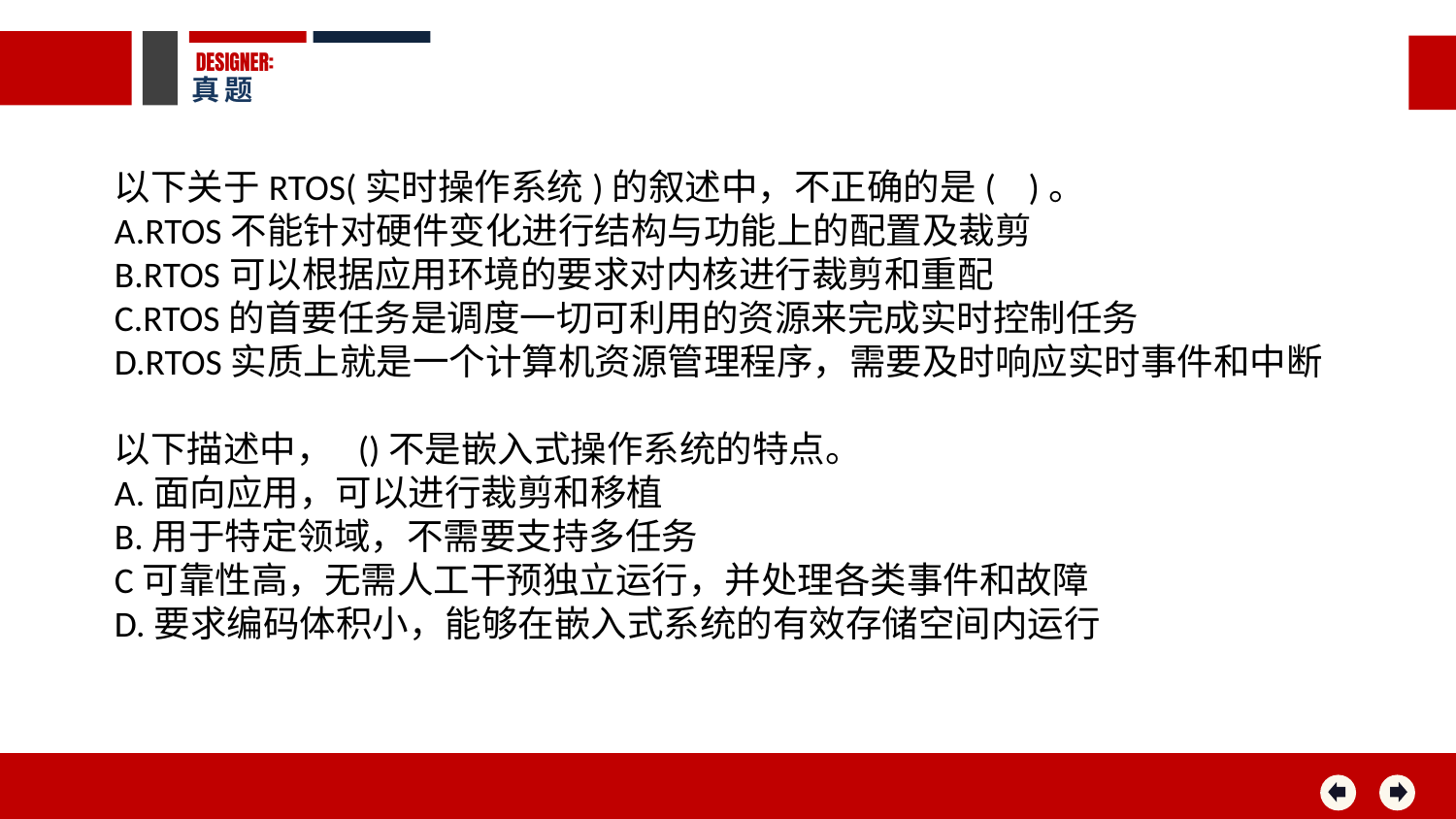

DESIGNER:
真题
以下关于RTOS(实时操作系统)的叙述中，不正确的是(    )。
A.RTOS不能针对硬件变化进行结构与功能上的配置及裁剪
B.RTOS可以根据应用环境的要求对内核进行裁剪和重配
C.RTOS的首要任务是调度一切可利用的资源来完成实时控制任务
D.RTOS实质上就是一个计算机资源管理程序，需要及时响应实时事件和中断

以下描述中，  ()不是嵌入式操作系统的特点。
A.面向应用，可以进行裁剪和移植
B.用于特定领域，不需要支持多任务
C可靠性高，无需人工干预独立运行，并处理各类事件和故障
D.要求编码体积小，能够在嵌入式系统的有效存储空间内运行